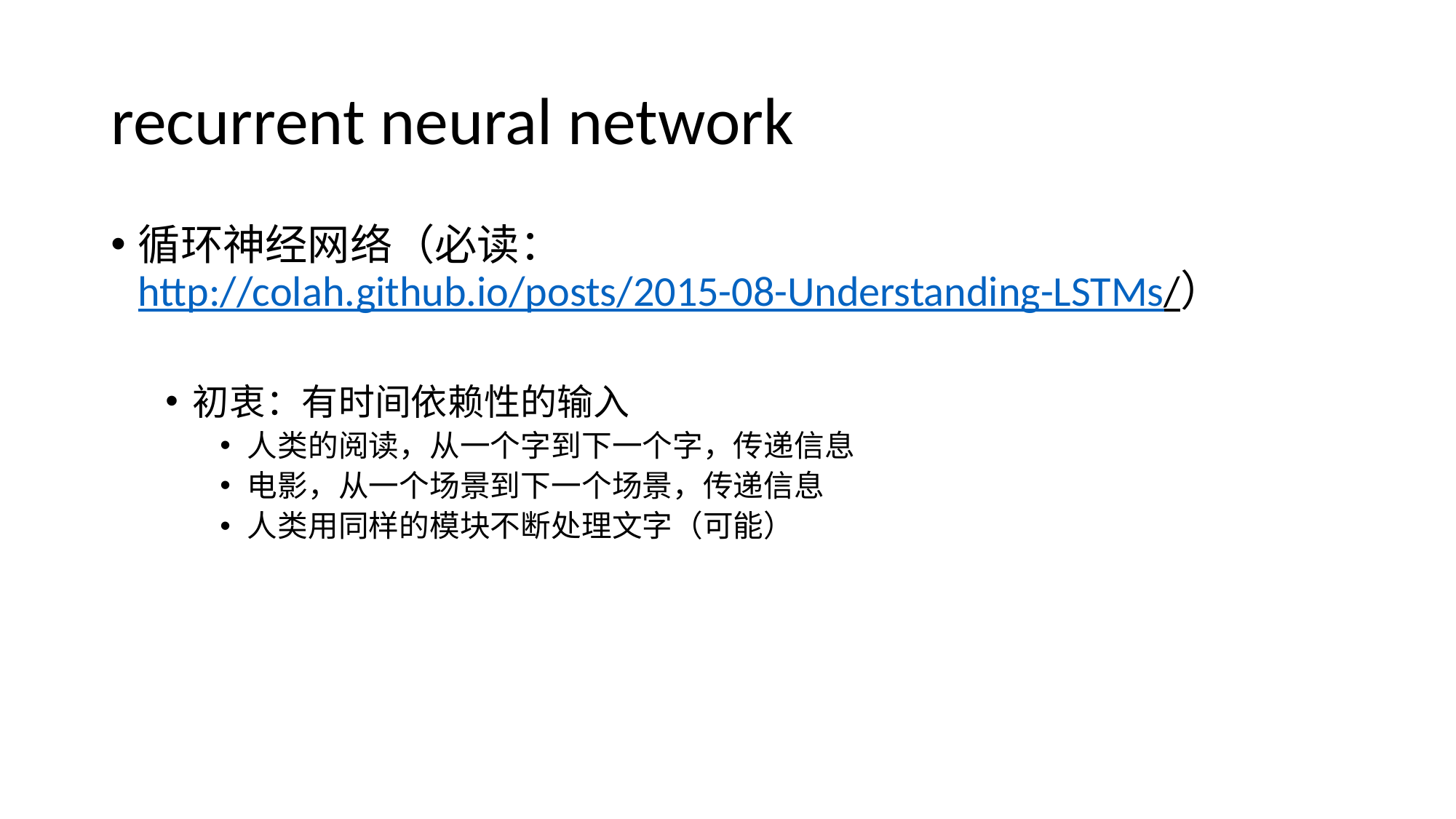

# recurrent neural network
循环神经网络（必读： http://colah.github.io/posts/2015-08-Understanding-LSTMs/）

初衷：有时间依赖性的输入
人类的阅读，从一个字到下一个字，传递信息
电影，从一个场景到下一个场景，传递信息
人类用同样的模块不断处理文字（可能）